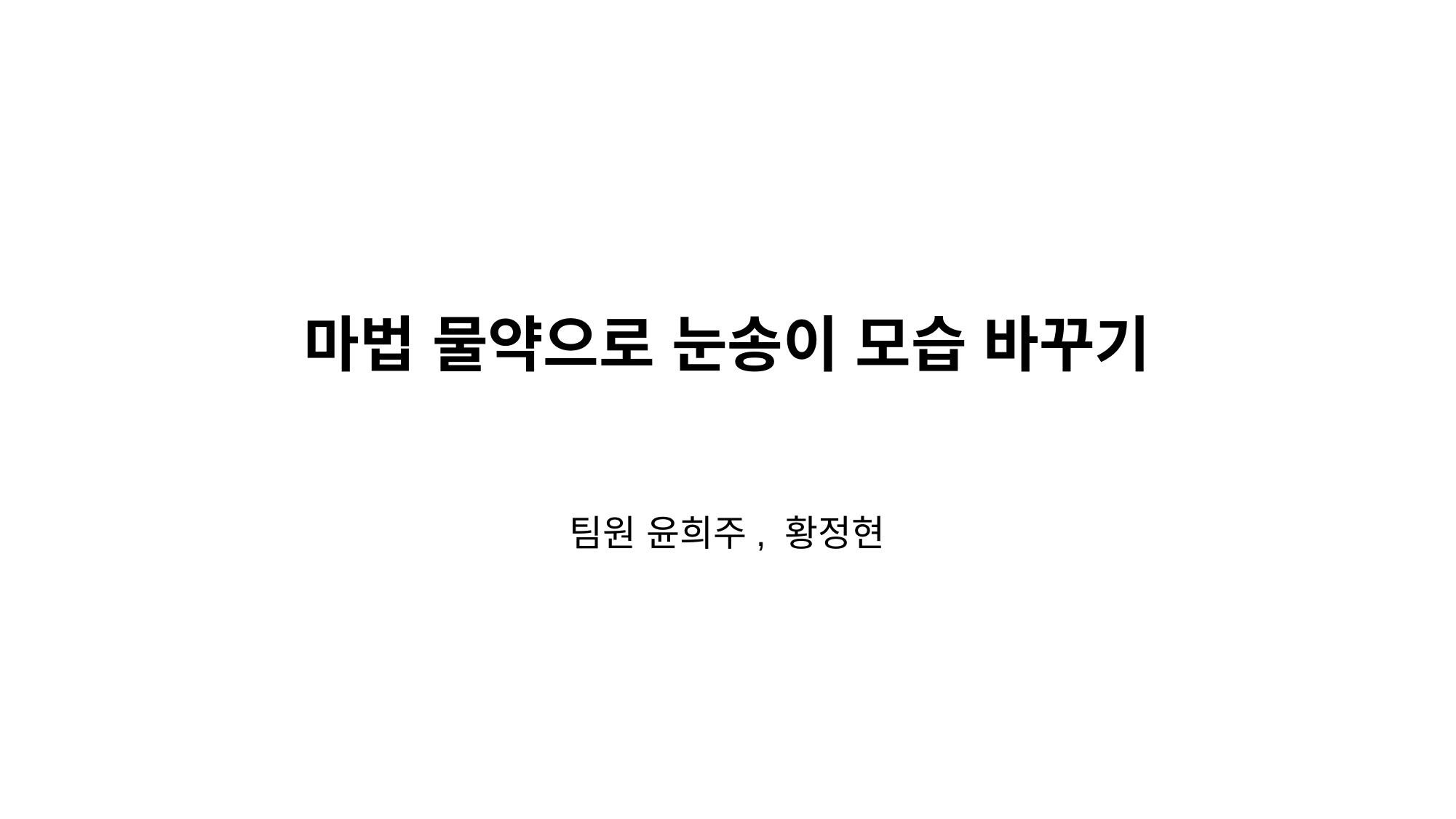

# 마법 물약으로 눈송이 모습 바꾸기
팀원 윤희주, 황정현